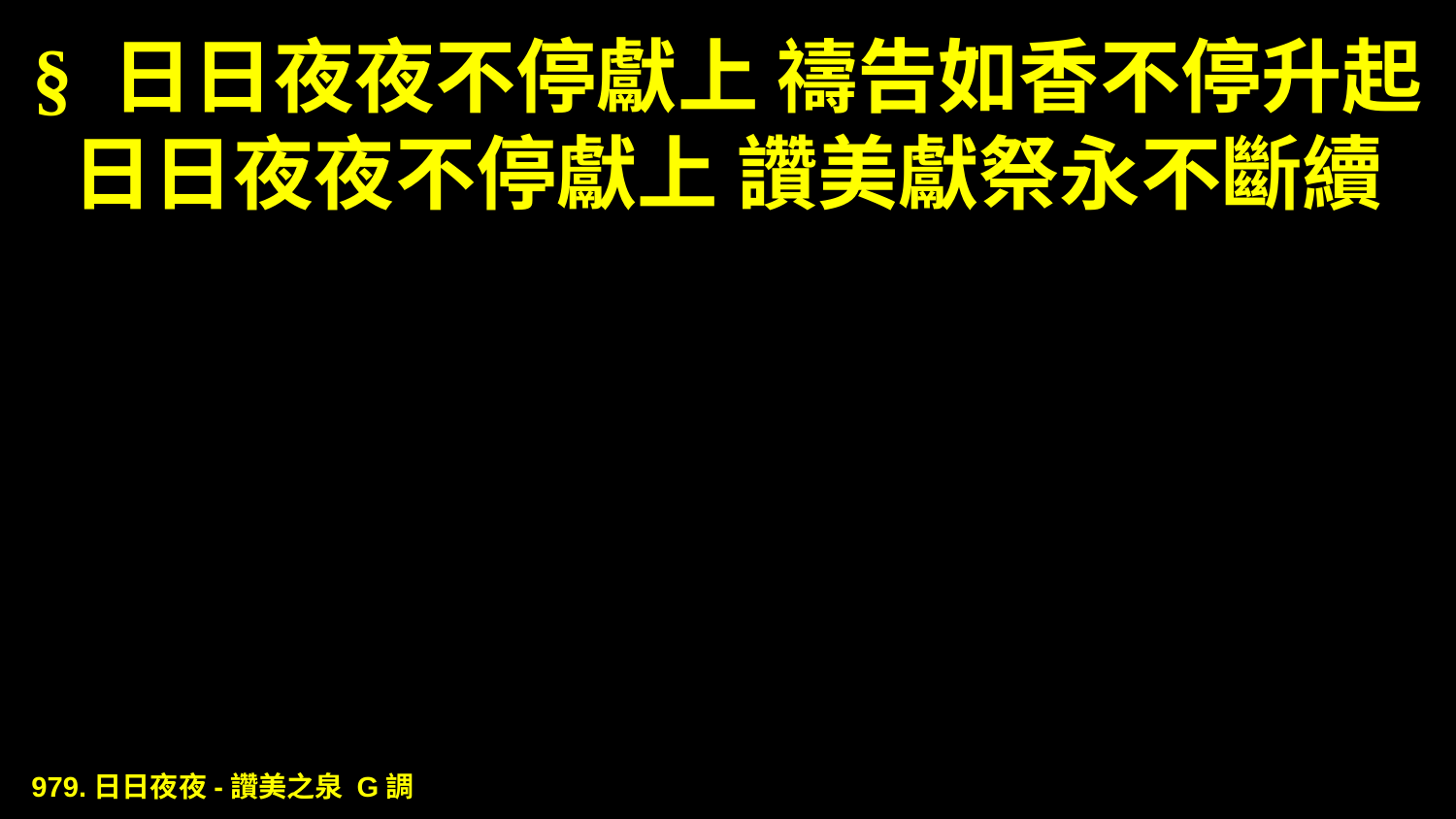

# § 日日夜夜不停獻上 禱告如香不停升起 日日夜夜不停獻上 讚美獻祭永不斷續
979.日日夜夜-讚美之泉 G調